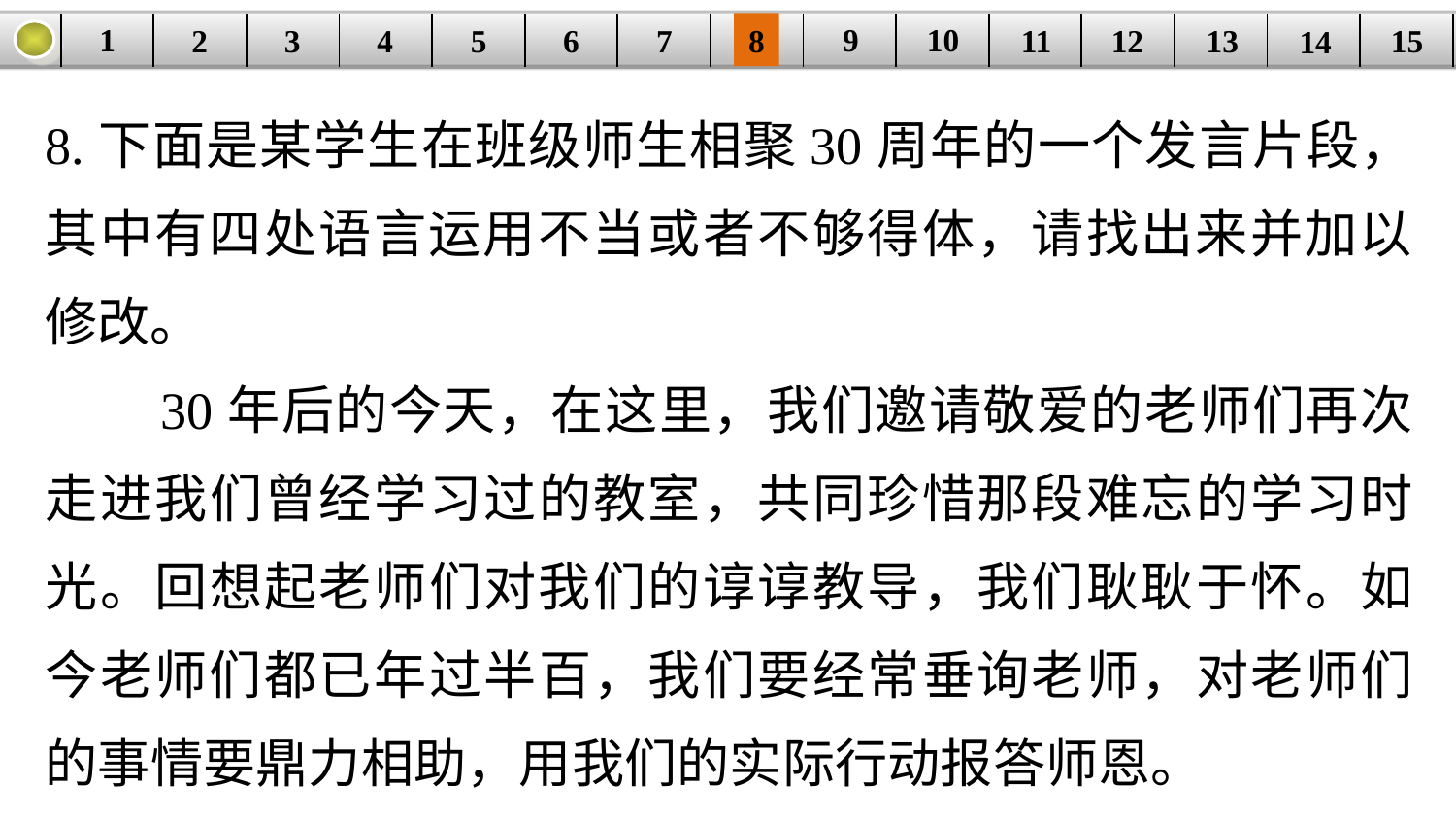

9
10
1
3
4
5
6
8
11
2
12
15
|  |  |  |  |  |  |  |  |  |  |  |  |  |  |  |
| --- | --- | --- | --- | --- | --- | --- | --- | --- | --- | --- | --- | --- | --- | --- |
7
13
14

8.下面是某学生在班级师生相聚30周年的一个发言片段，其中有四处语言运用不当或者不够得体，请找出来并加以修改。
        30年后的今天，在这里，我们邀请敬爱的老师们再次走进我们曾经学习过的教室，共同珍惜那段难忘的学习时光。回想起老师们对我们的谆谆教导，我们耿耿于怀。如今老师们都已年过半百，我们要经常垂询老师，对老师们的事情要鼎力相助，用我们的实际行动报答师恩。